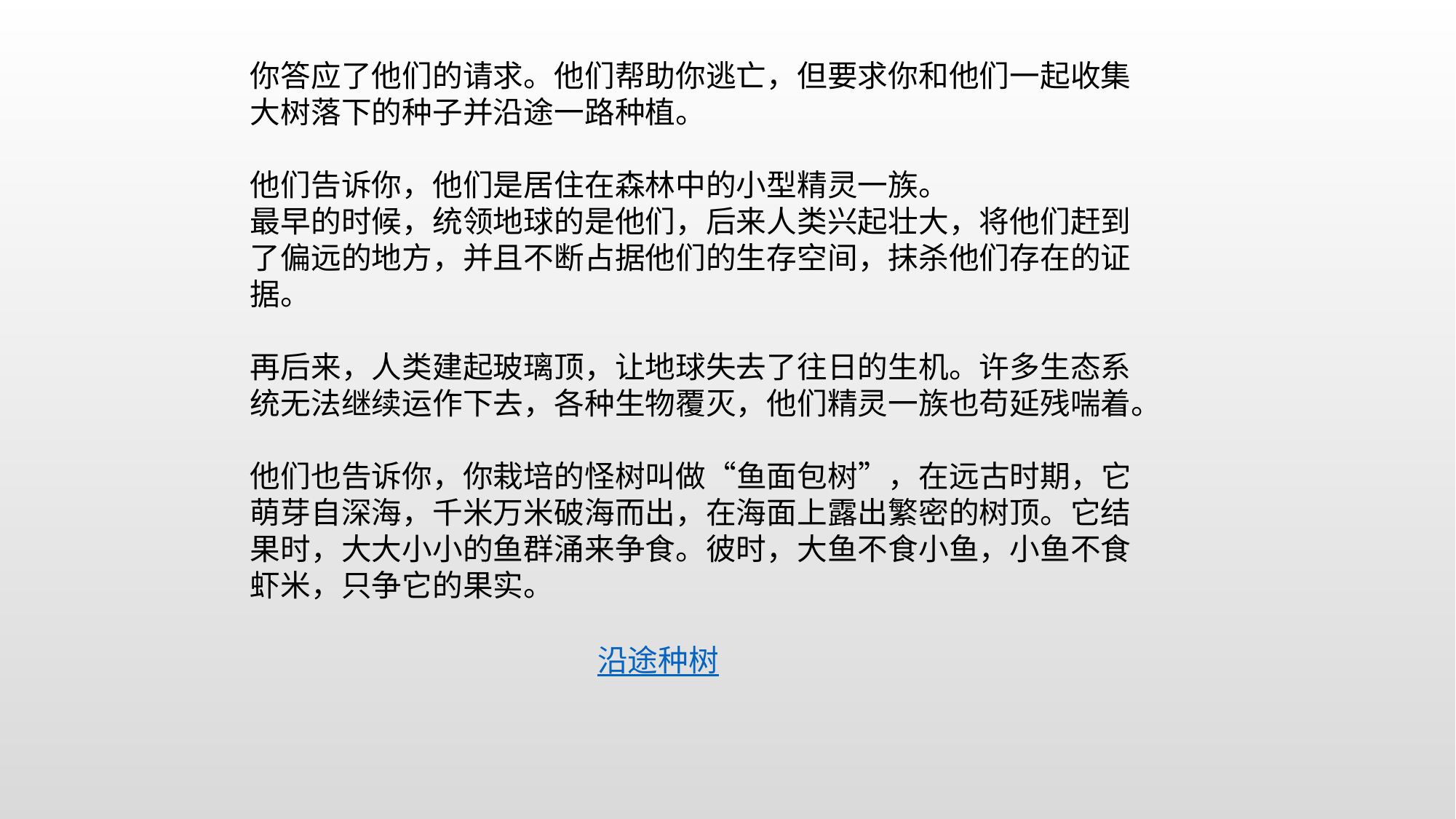

你答应了他们的请求。他们帮助你逃亡，但要求你和他们一起收集大树落下的种子并沿途一路种植。

他们告诉你，他们是居住在森林中的小型精灵一族。
最早的时候，统领地球的是他们，后来人类兴起壮大，将他们赶到了偏远的地方，并且不断占据他们的生存空间，抹杀他们存在的证据。

再后来，人类建起玻璃顶，让地球失去了往日的生机。许多生态系统无法继续运作下去，各种生物覆灭，他们精灵一族也苟延残喘着。

他们也告诉你，你栽培的怪树叫做“鱼面包树”，在远古时期，它萌芽自深海，千米万米破海而出，在海面上露出繁密的树顶。它结果时，大大小小的鱼群涌来争食。彼时，大鱼不食小鱼，小鱼不食虾米，只争它的果实。
沿途种树